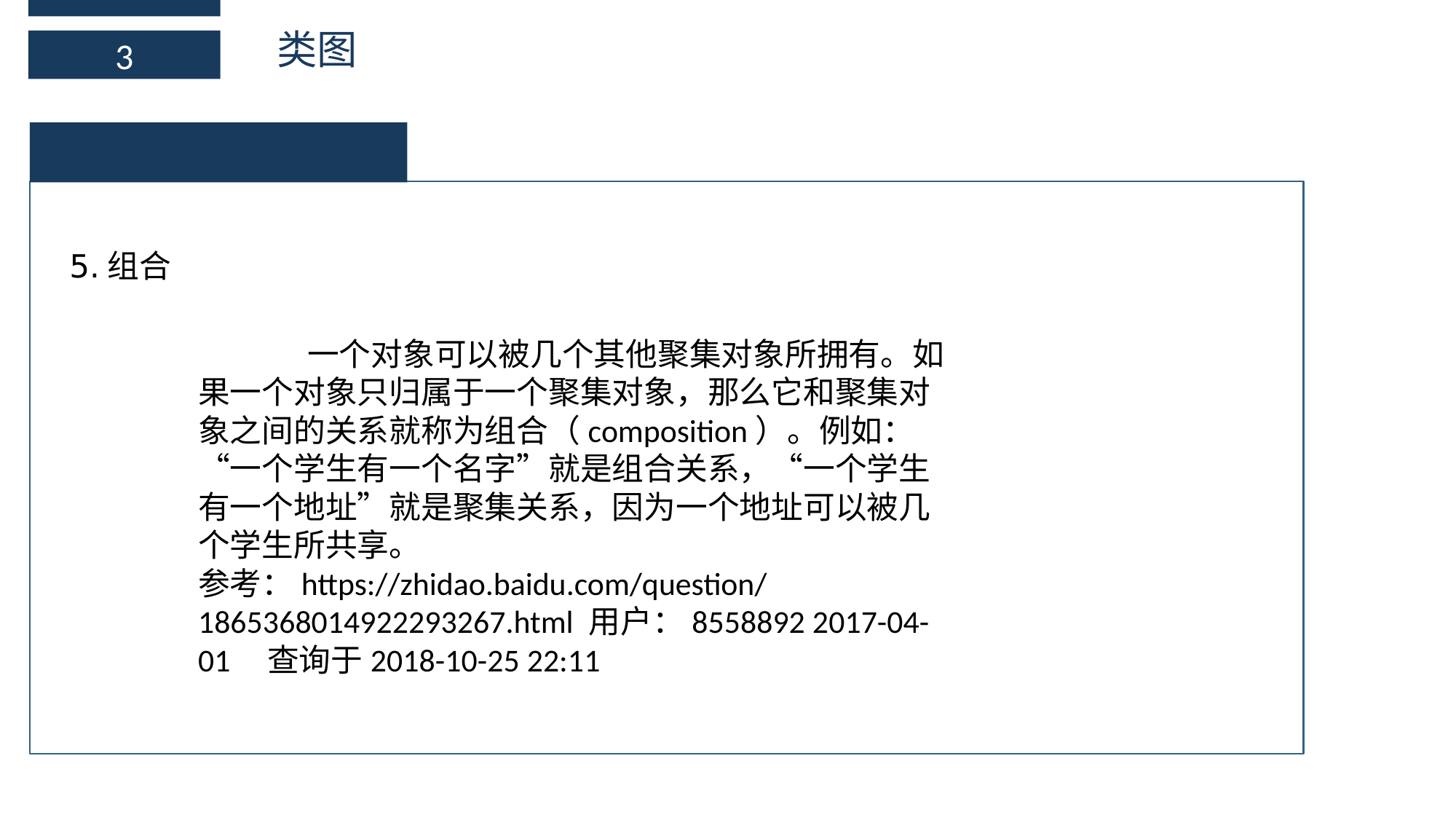

类图

3

5.组合

	一个对象可以被几个其他聚集对象所拥有。如果一个对象只归属于一个聚集对象，那么它和聚集对象之间的关系就称为组合（composition）。例如：“一个学生有一个名字”就是组合关系，“一个学生有一个地址”就是聚集关系，因为一个地址可以被几个学生所共享。
参考：https://zhidao.baidu.com/question/1865368014922293267.html 用户：8558892 2017-04-01    查询于2018-10-25 22:11